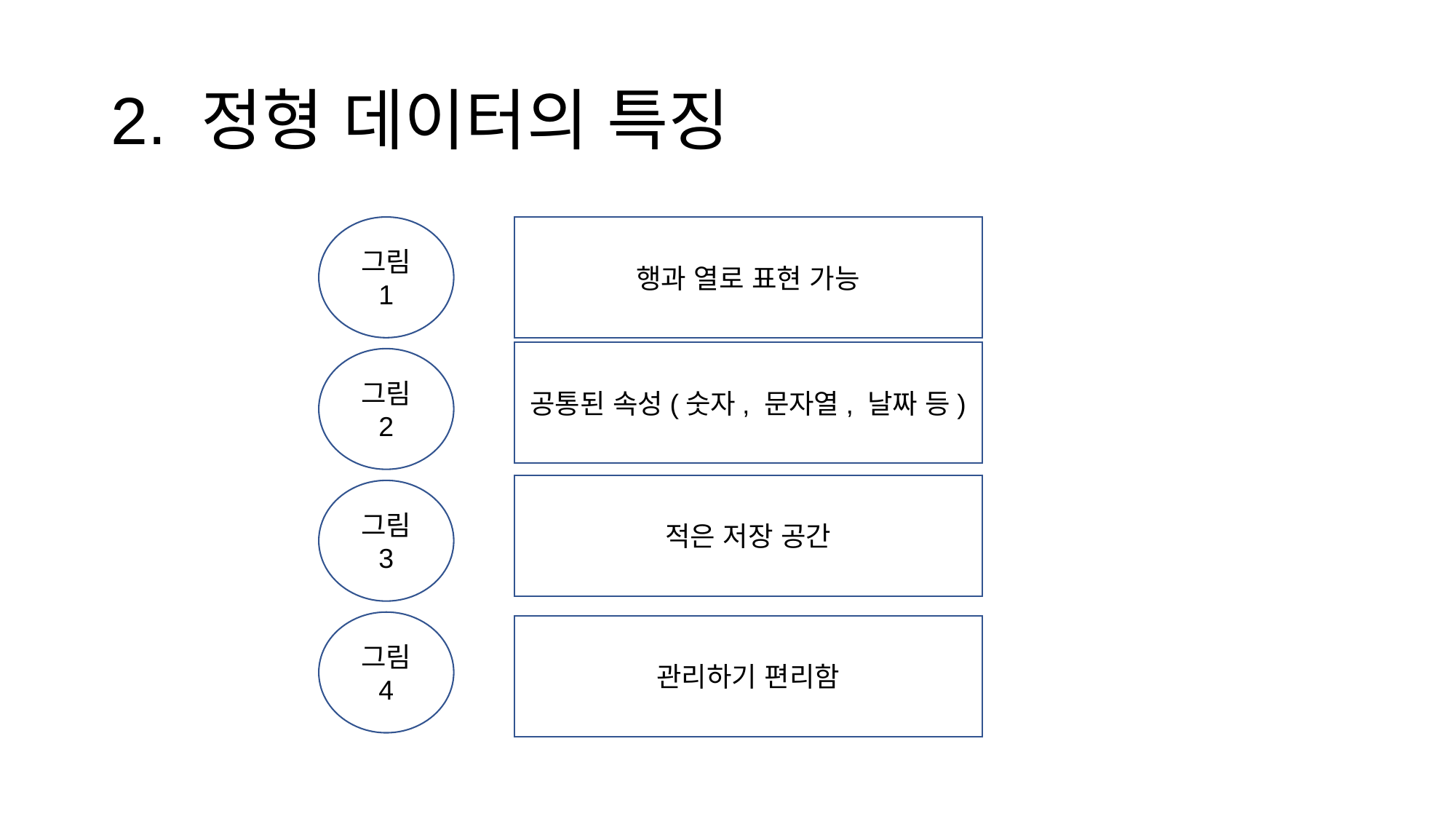

# 2. 정형 데이터의 특징
그림 1
행과 열로 표현 가능
공통된 속성(숫자, 문자열, 날짜 등)
그림 2
적은 저장 공간
그림 3
그림 4
관리하기 편리함